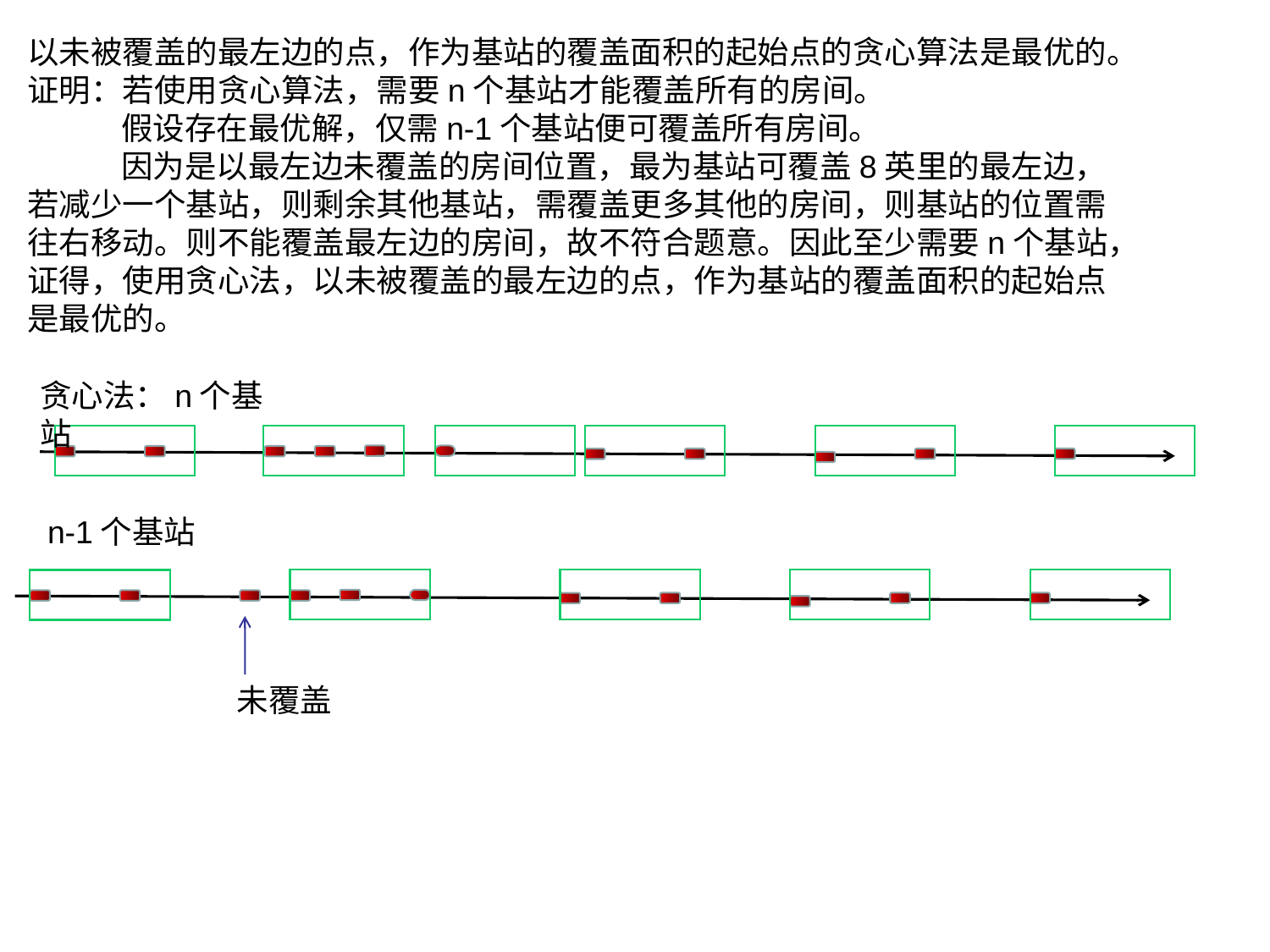

以未被覆盖的最左边的点，作为基站的覆盖面积的起始点的贪心算法是最优的。
证明：若使用贪心算法，需要n个基站才能覆盖所有的房间。
            假设存在最优解，仅需n-1个基站便可覆盖所有房间。
            因为是以最左边未覆盖的房间位置，最为基站可覆盖8英里的最左边，若减少一个基站，则剩余其他基站，需覆盖更多其他的房间，则基站的位置需往右移动。则不能覆盖最左边的房间，故不符合题意。因此至少需要n个基站，证得，使用贪心法，以未被覆盖的最左边的点，作为基站的覆盖面积的起始点是最优的。

贪心法：n个基站

n-1个基站

未覆盖